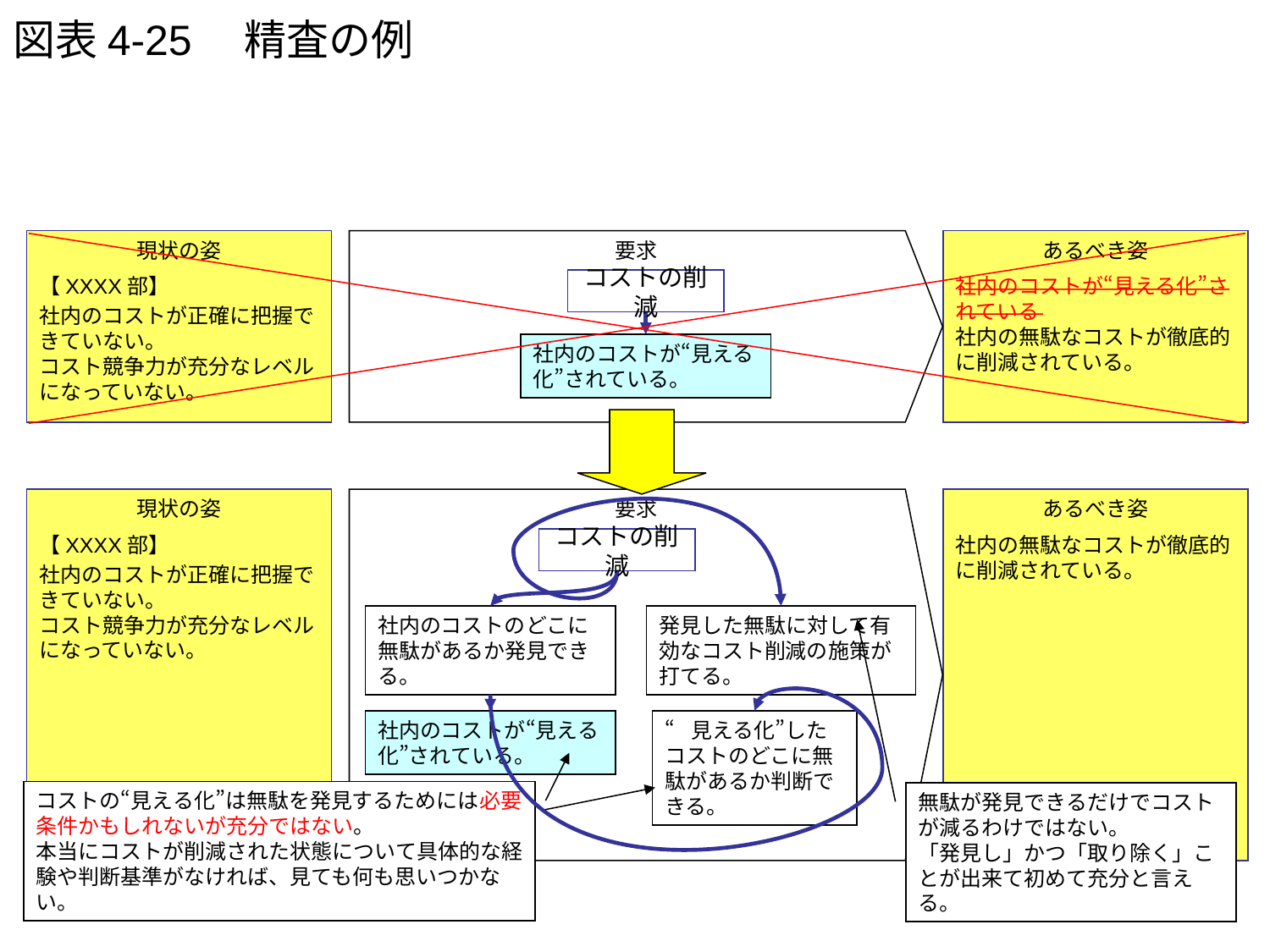

# 図表4-25　精査の例
現状の姿
【XXXX部】
社内のコストが正確に把握できていない。
コスト競争力が充分なレベルになっていない。
要求
あるべき姿
社内のコストが“見える化”されている
社内の無駄なコストが徹底的に削減されている。

コストの削減

社内のコストが“見える化”されている。

現状の姿
【XXXX部】
社内のコストが正確に把握できていない。
コスト競争力が充分なレベルになっていない。
要求
あるべき姿
社内の無駄なコストが徹底的に削減されている。
コストの削減
社内のコストのどこに無駄があるか発見できる。
発見した無駄に対して有効なコスト削減の施策が打てる。
社内のコストが“見える化”されている。
“見える化”したコストのどこに無駄があるか判断できる。

コストの“見える化”は無駄を発見するためには必要条件かもしれないが充分ではない。
本当にコストが削減された状態について具体的な経験や判断基準がなければ、見ても何も思いつかない。
無駄が発見できるだけでコストが減るわけではない。
「発見し」かつ「取り除く」ことが出来て初めて充分と言える。